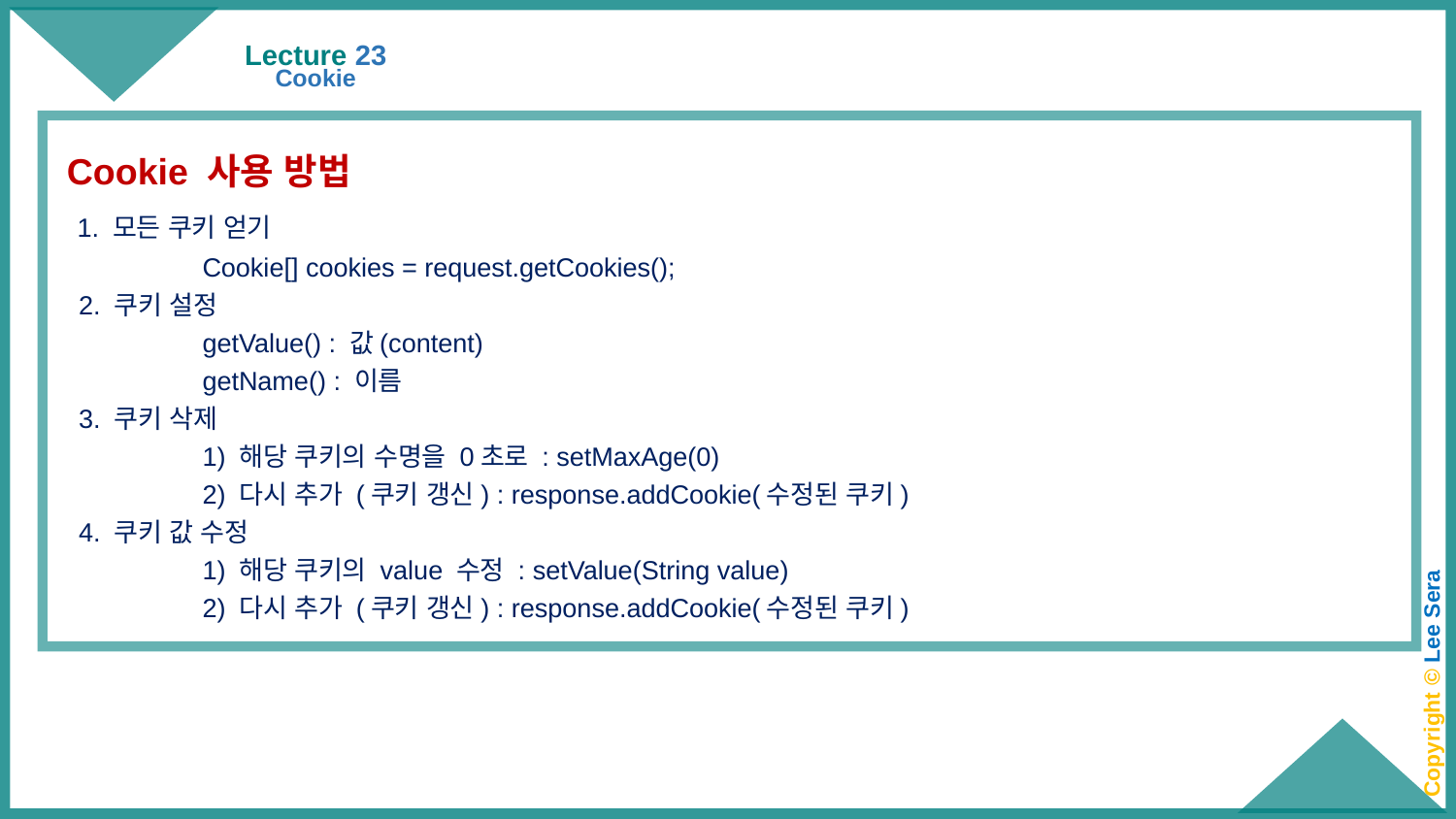

# Lecture 23
Cookie
 Cookie 사용 방법
  1. 모든 쿠키 얻기
	Cookie[] cookies = request.getCookies();
   2. 쿠키 설정
	getValue() : 값(content)
	getName() : 이름
   3. 쿠키 삭제
	1) 해당 쿠키의 수명을 0초로 : setMaxAge(0)
	2) 다시 추가 (쿠키 갱신) : response.addCookie(수정된 쿠키)
   4. 쿠키 값 수정
	1) 해당 쿠키의 value 수정 : setValue(String value)
	2) 다시 추가 (쿠키 갱신) : response.addCookie(수정된 쿠키)
Copyright © Lee Sera